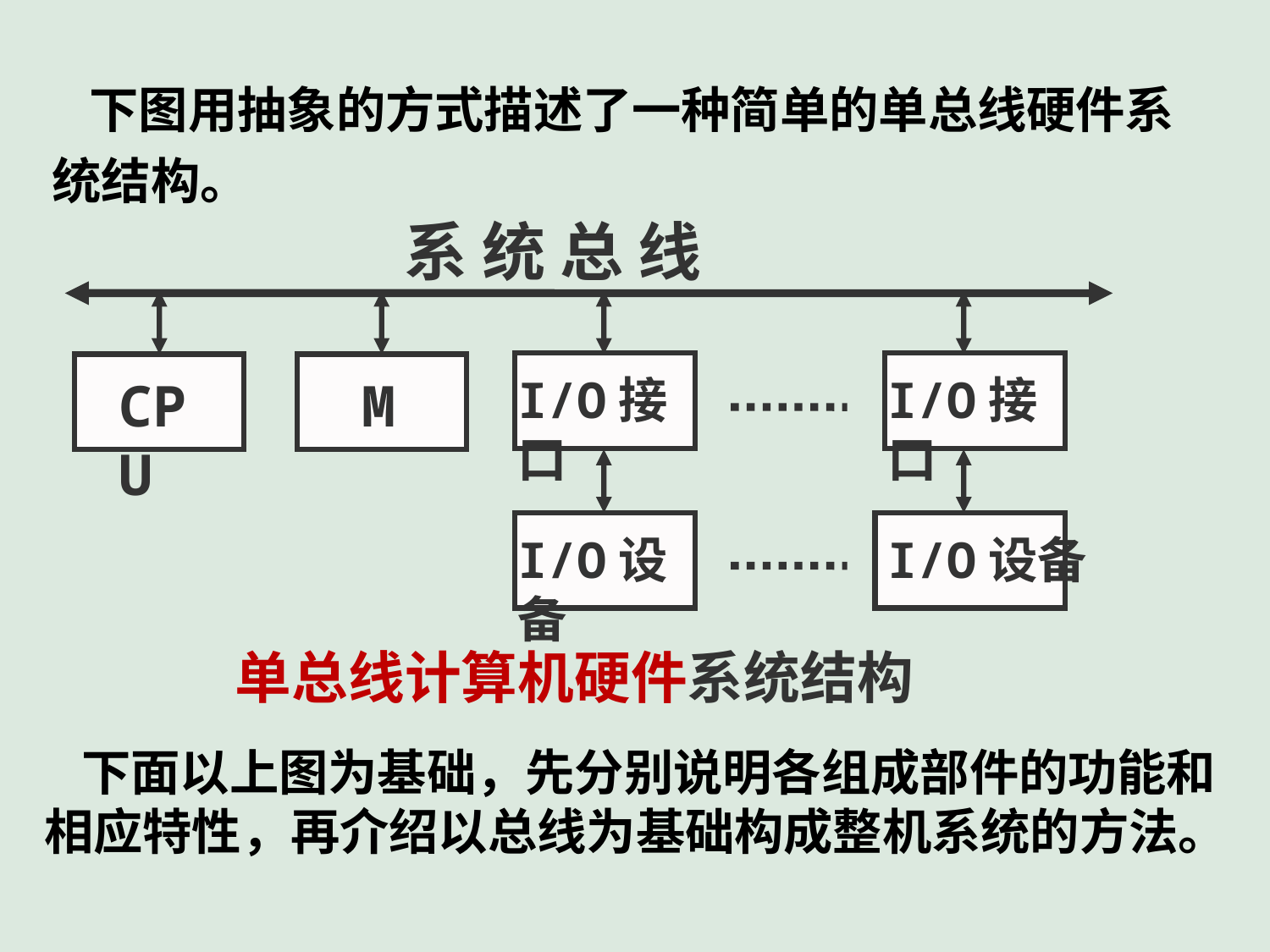

下图用抽象的方式描述了一种简单的单总线硬件系统结构。
系 统 总 线

I/O接口
I/O接口
CPU
M

I/O设备
I/O设备

单总线计算机硬件系统结构
下面以上图为基础，先分别说明各组成部件的功能和相应特性，再介绍以总线为基础构成整机系统的方法。
16